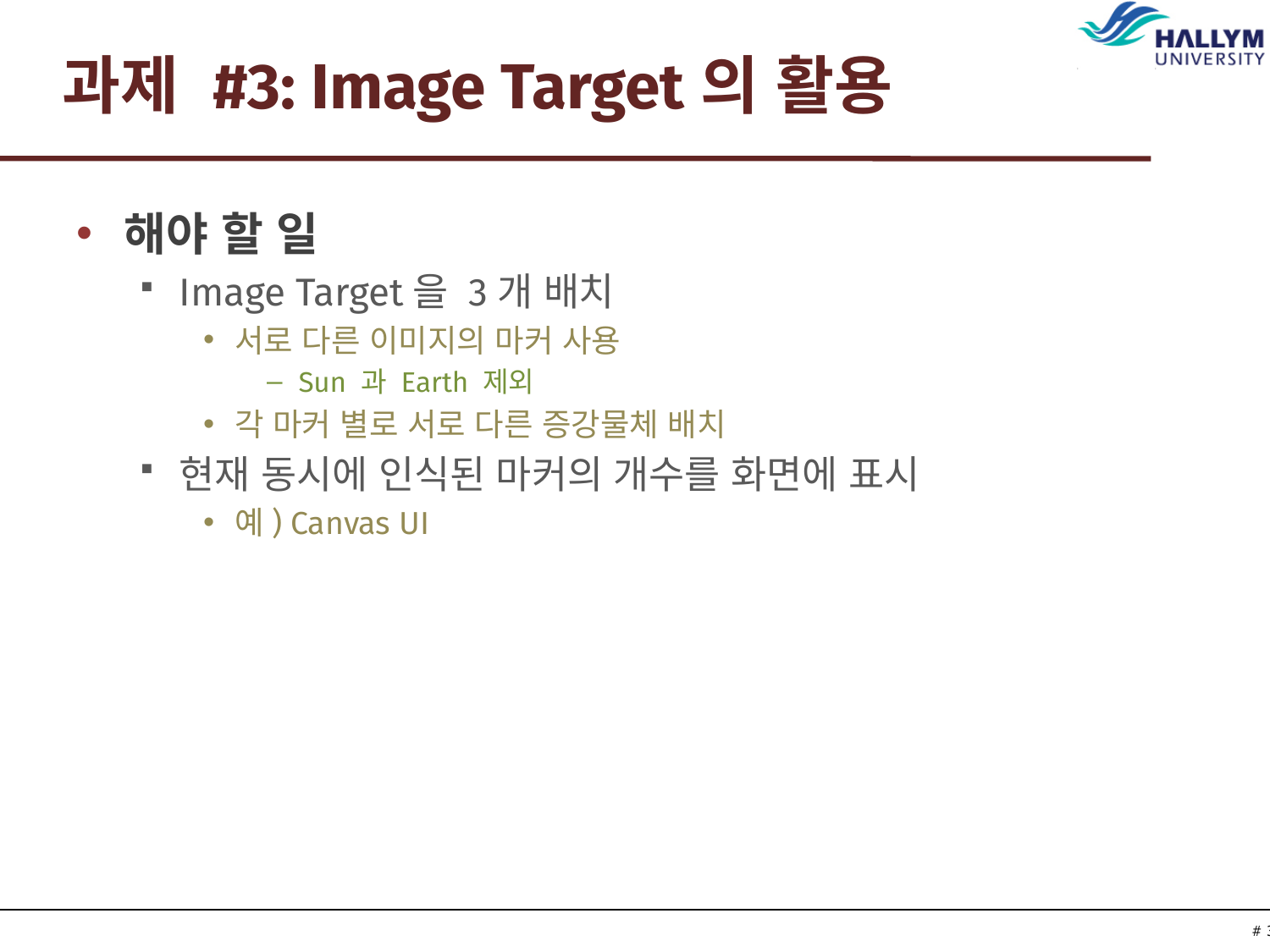

# 과제 #3: Image Target의 활용
해야 할 일
Image Target을 3개 배치
서로 다른 이미지의 마커 사용
Sun 과 Earth 제외
각 마커 별로 서로 다른 증강물체 배치
현재 동시에 인식된 마커의 개수를 화면에 표시
예) Canvas UI